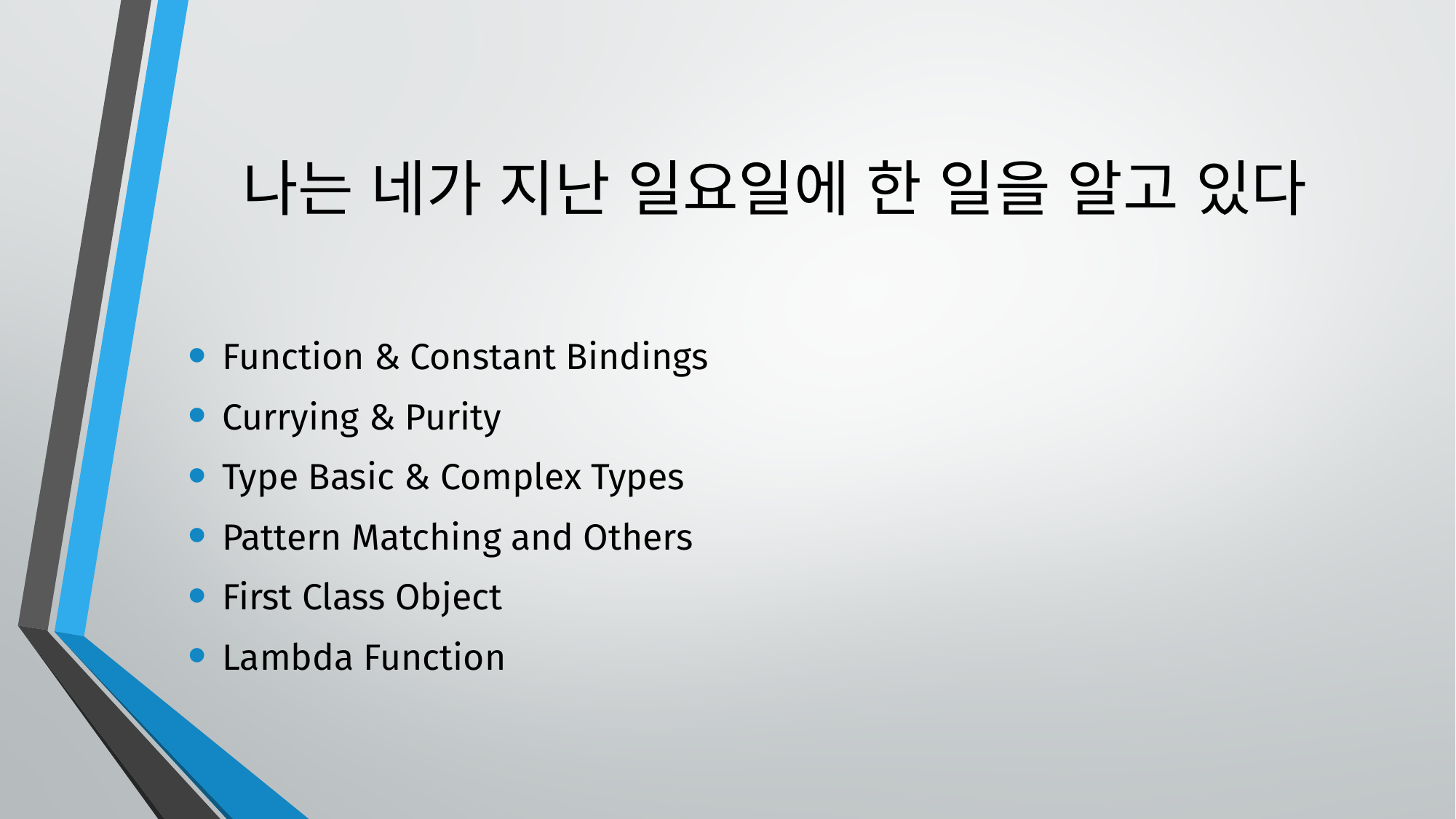

# 나는 네가 지난 일요일에 한 일을 알고 있다
Function & Constant Bindings
Currying & Purity
Type Basic & Complex Types
Pattern Matching and Others
First Class Object
Lambda Function